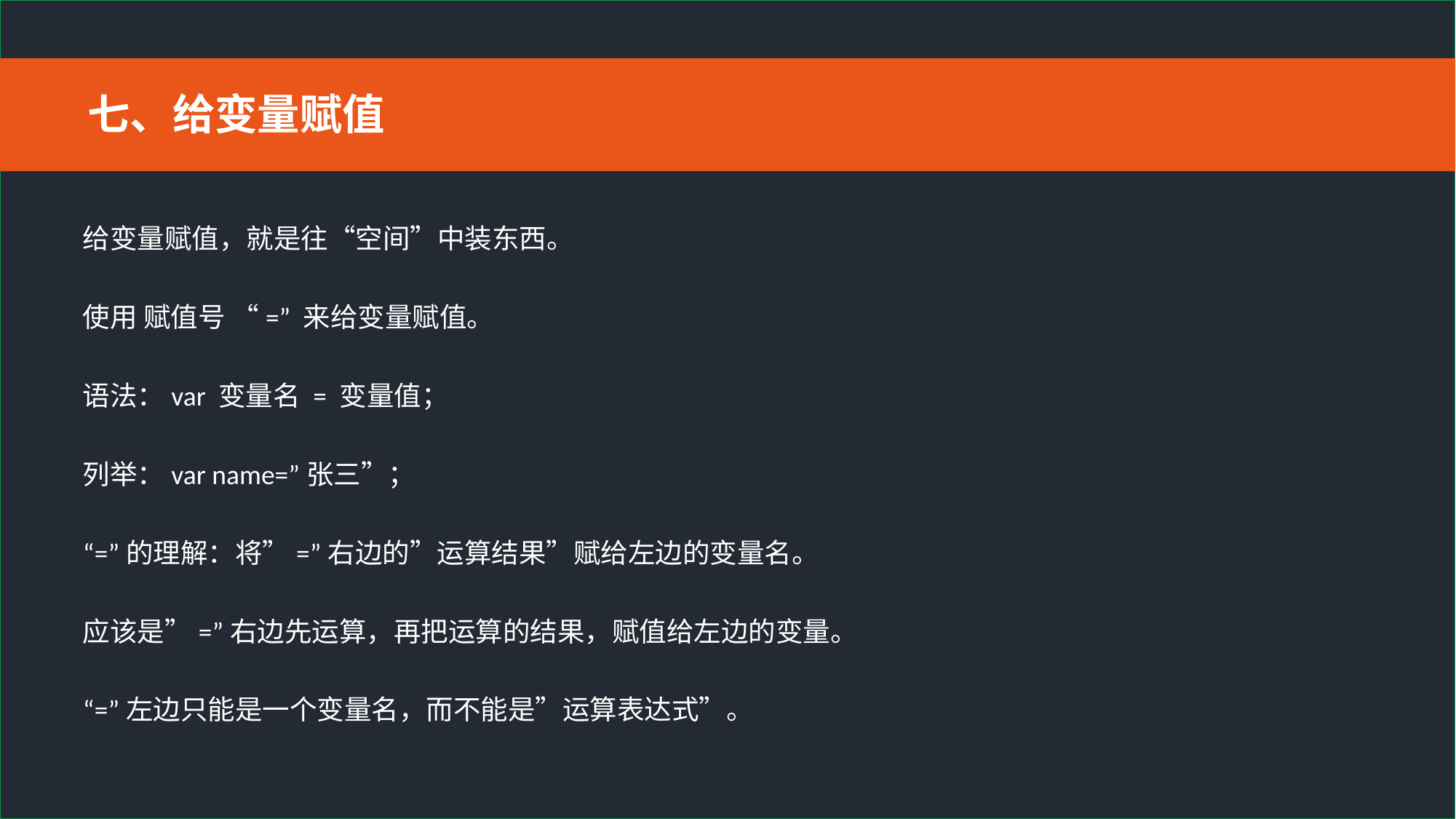

七、给变量赋值
给变量赋值，就是往“空间”中装东西。

使用 赋值号 “=” 来给变量赋值。

语法：var 变量名 = 变量值；

列举：var name=”张三”；

“=”的理解：将”=”右边的”运算结果”赋给左边的变量名。

应该是”=”右边先运算，再把运算的结果，赋值给左边的变量。

“=”左边只能是一个变量名，而不能是”运算表达式”。